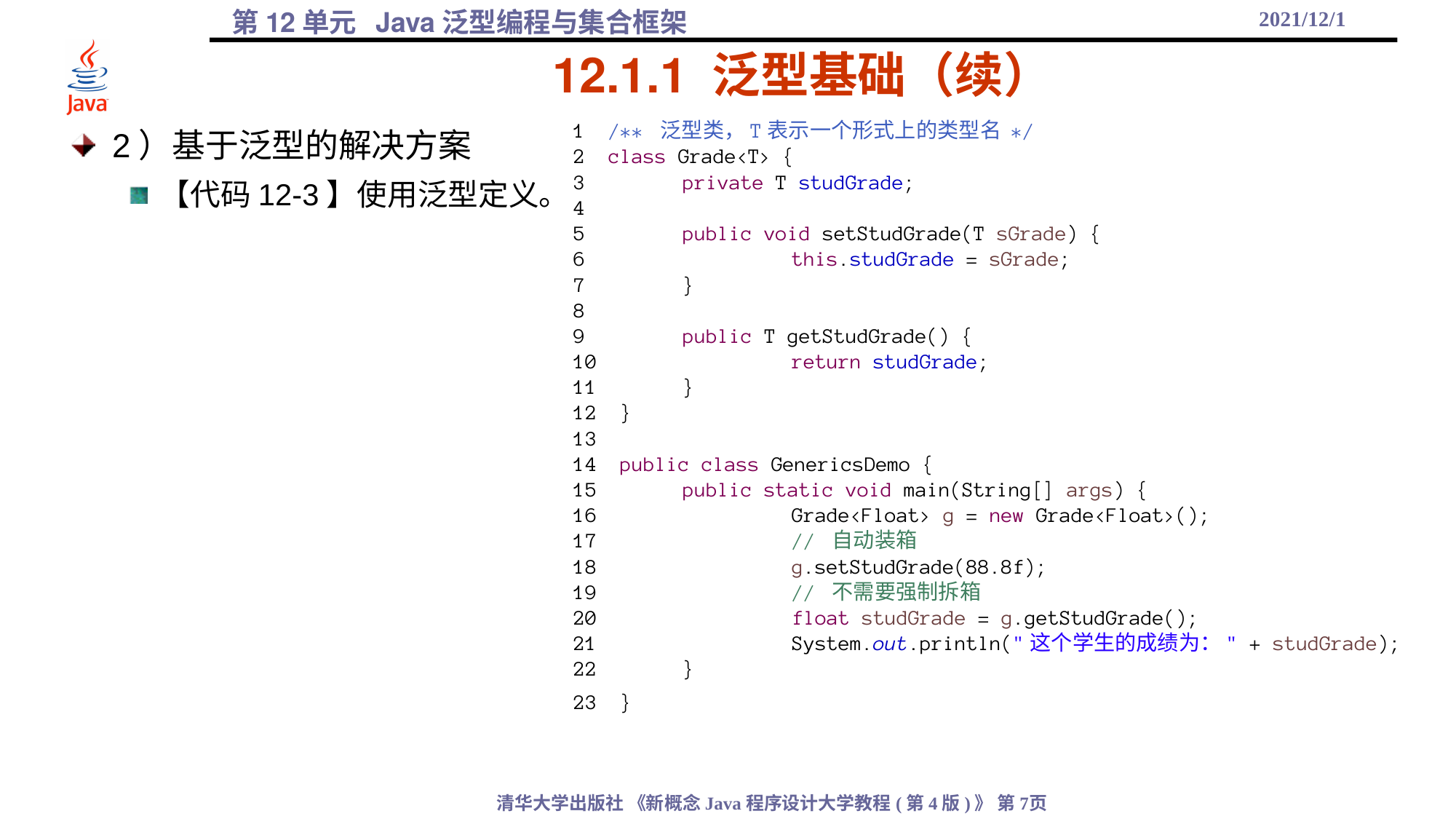

2021/12/1
# 12.1.1 泛型基础（续）
2）基于泛型的解决方案
【代码12-3】使用泛型定义。
1  /** 泛型类，T表示一个形式上的类型名 */
2  class Grade<T> {
3	private T studGrade;
4
5	public void setStudGrade(T sGrade) {
6		this.studGrade = sGrade;
7	}
8
9	public T getStudGrade() {
10		return studGrade;
11	}
12  }
13
14  public class GenericsDemo {
15	public static void main(String[] args) {
16		Grade<Float> g = new Grade<Float>();
17		// 自动装箱
18		g.setStudGrade(88.8f);
19		// 不需要强制拆箱
20		float studGrade = g.getStudGrade();
21		System.out.println("这个学生的成绩为：" + studGrade);
22	}
23  }